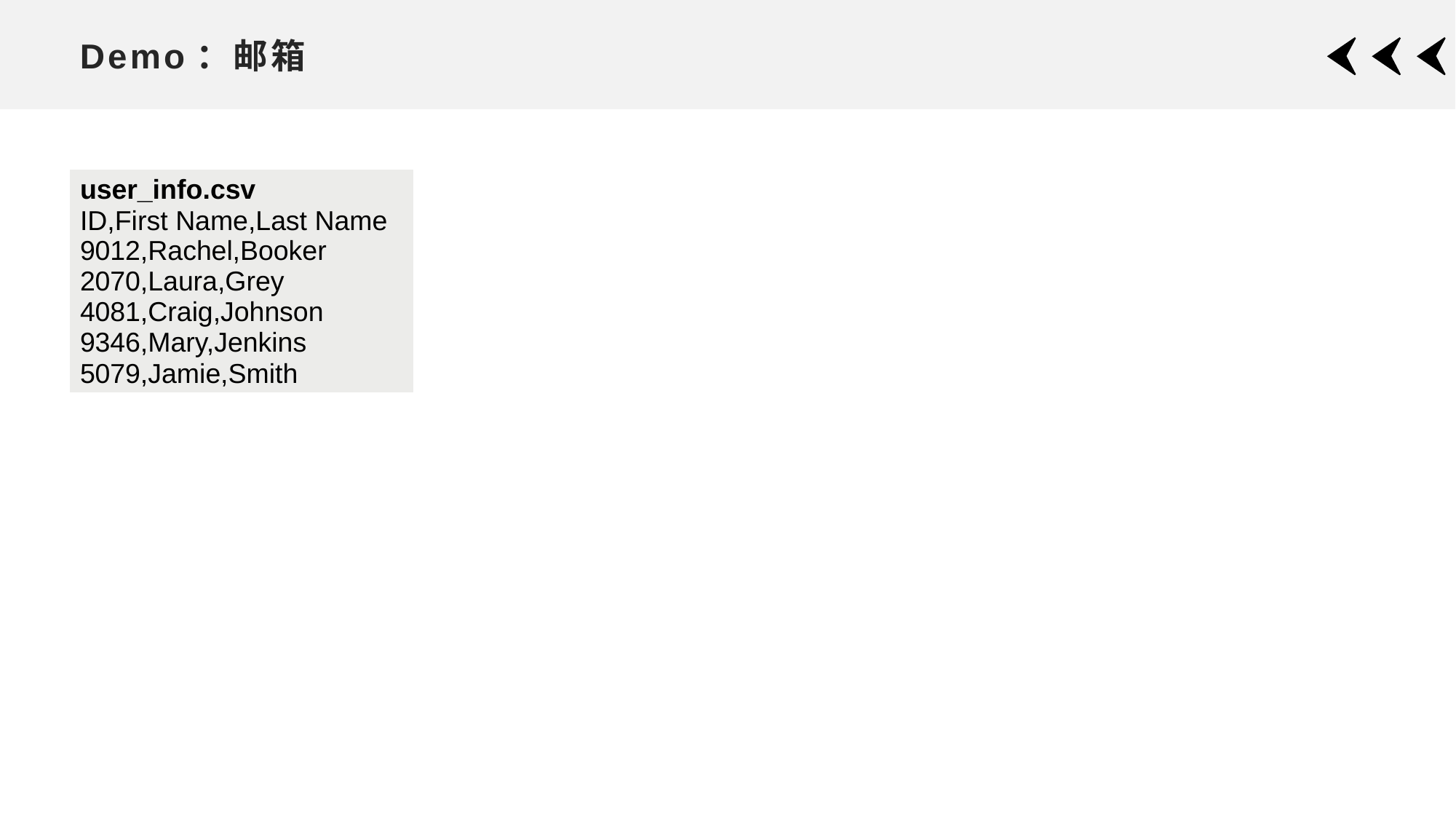

# Demo：邮箱
| user\_info.csv ID,First Name,Last Name 9012,Rachel,Booker 2070,Laura,Grey 4081,Craig,Johnson 9346,Mary,Jenkins 5079,Jamie,Smith |
| --- |